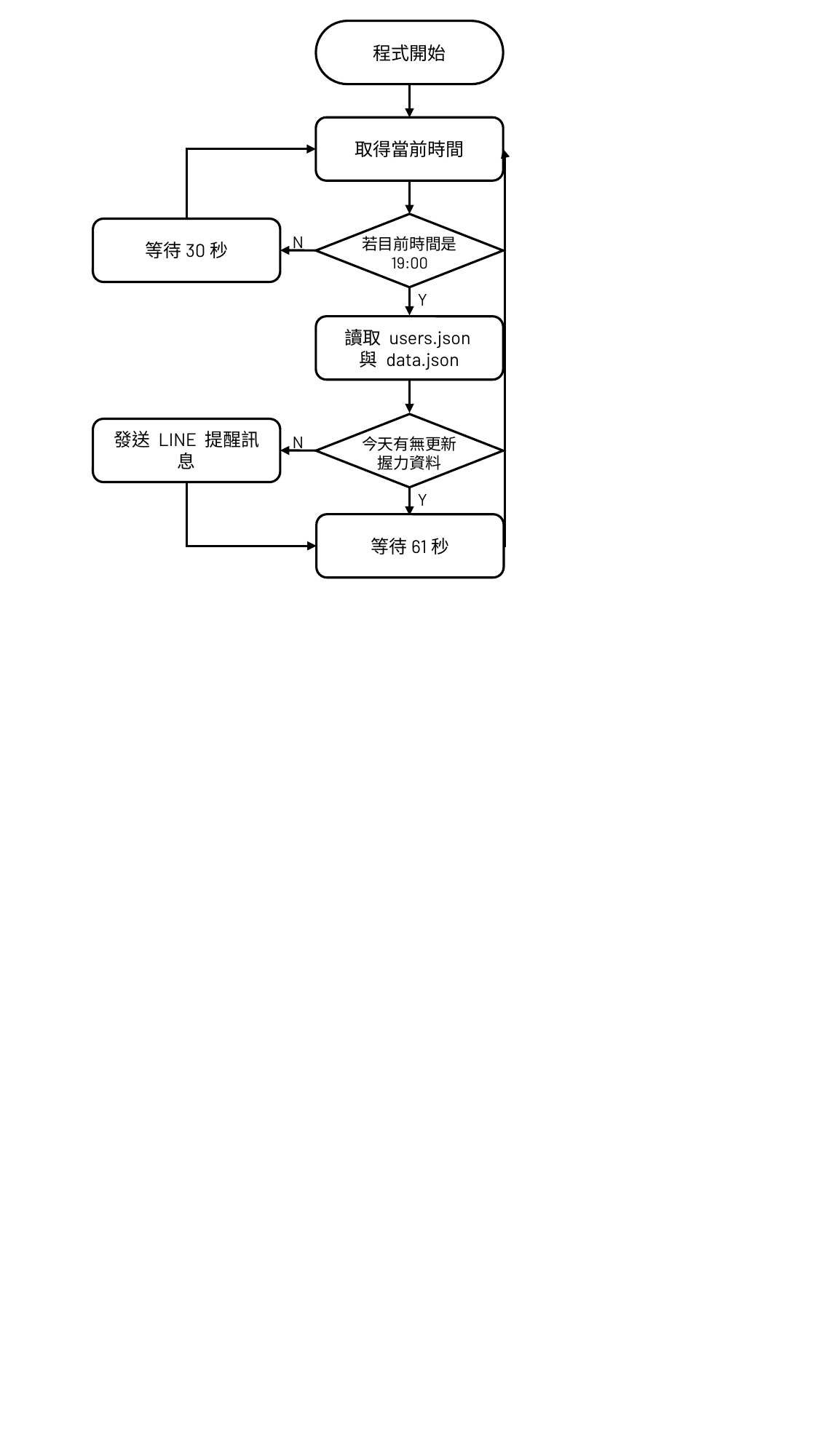

程式開始
取得當前時間

等待30秒
N
若目前時間是 19:00
Y
讀取 users.json
與 data.json

發送 LINE 提醒訊息
N
今天有無更新
握力資料
Y
等待61秒